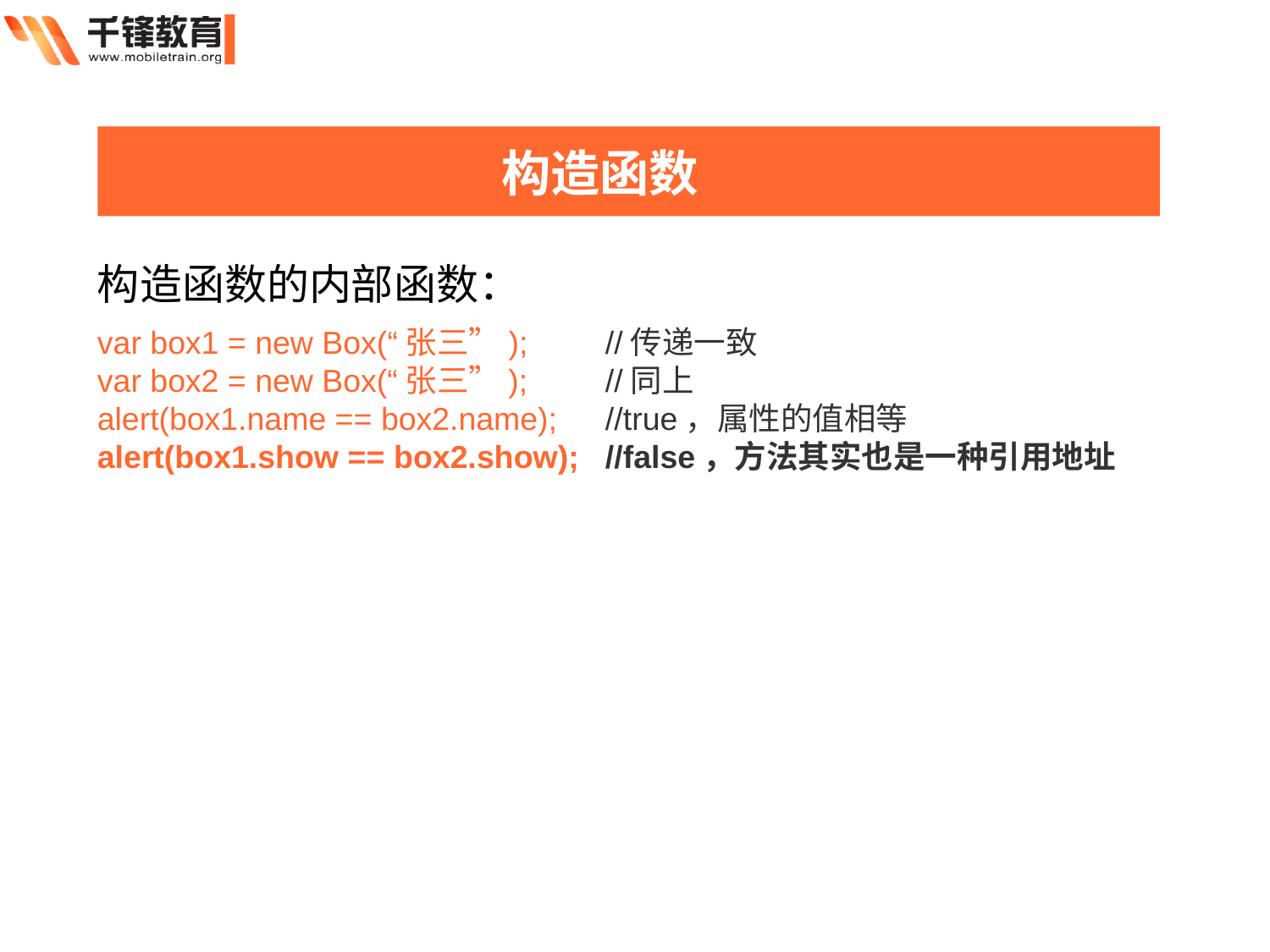

构造函数
构造函数的内部函数：
var box1 = new Box(“张三”);	//传递一致
var box2 = new Box(“张三”);	//同上
alert(box1.name == box2.name);	//true，属性的值相等
alert(box1.show == box2.show);	//false，方法其实也是一种引用地址